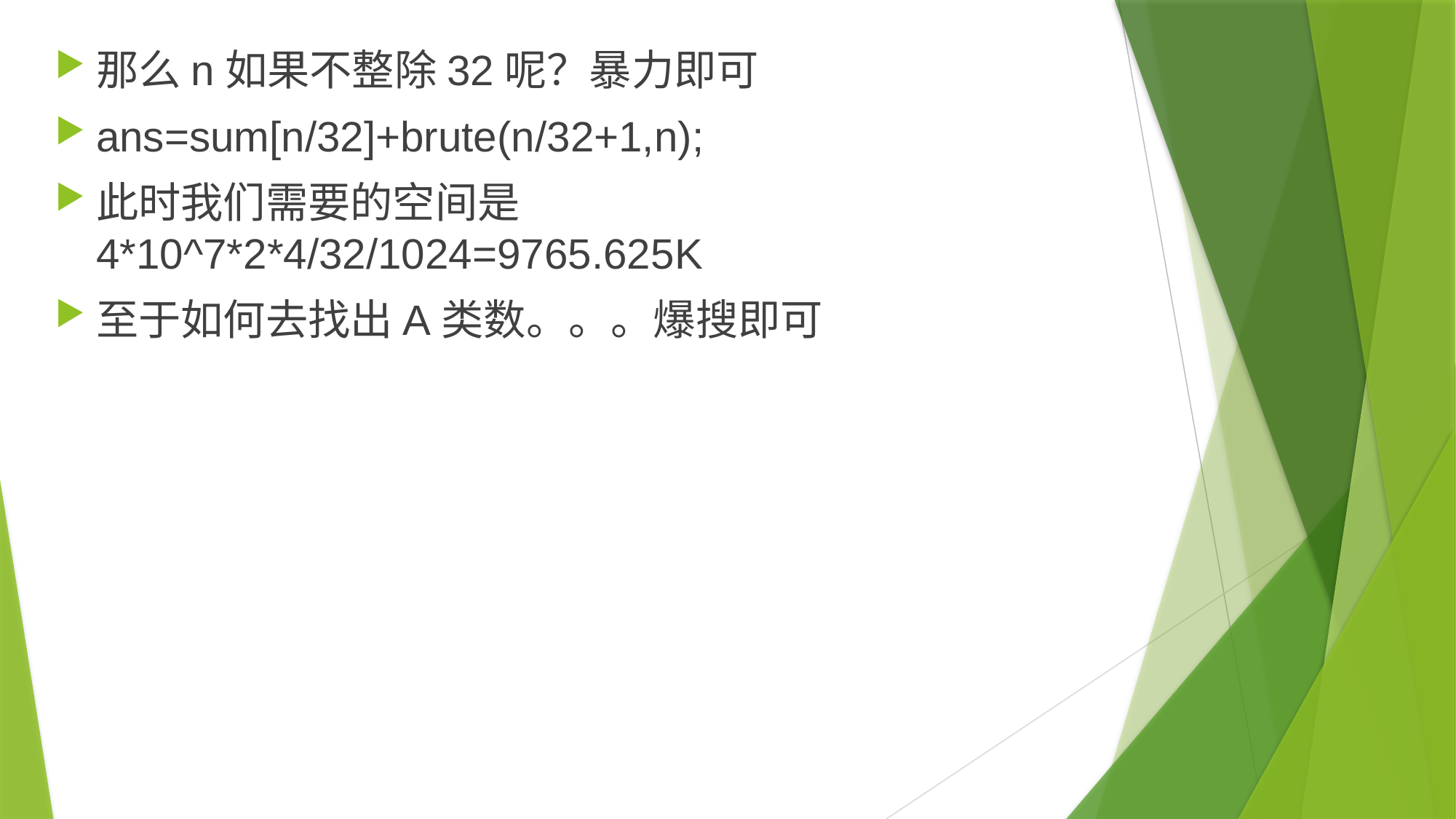

那么n如果不整除32呢？暴力即可
ans=sum[n/32]+brute(n/32+1,n);
此时我们需要的空间是4*10^7*2*4/32/1024=9765.625K
至于如何去找出A类数。。。爆搜即可